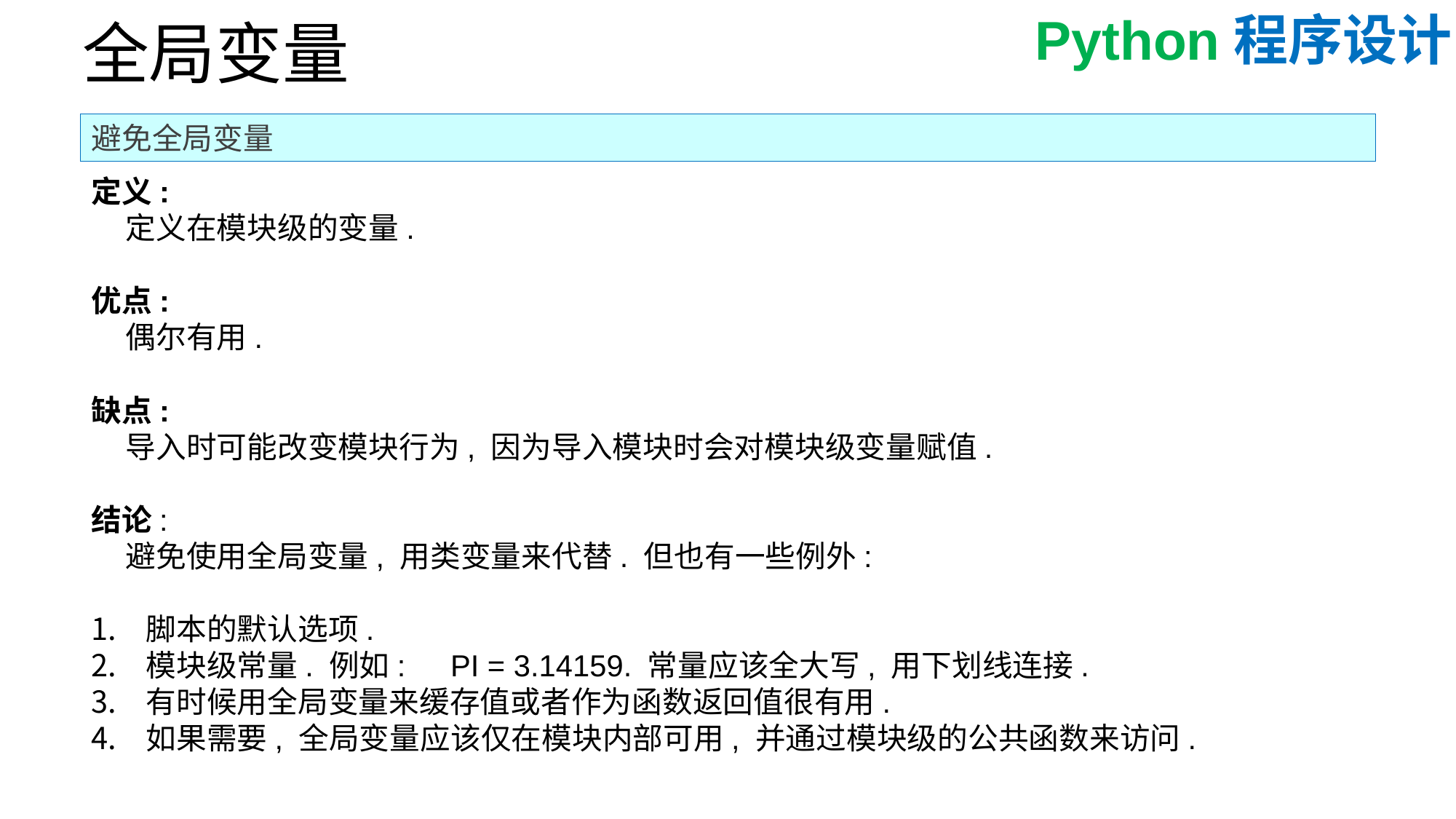

# 全局变量
避免全局变量
定义:
    定义在模块级的变量.

优点:
    偶尔有用.

缺点:
    导入时可能改变模块行为, 因为导入模块时会对模块级变量赋值.

结论:
    避免使用全局变量, 用类变量来代替. 但也有一些例外:

脚本的默认选项.
模块级常量. 例如:　PI = 3.14159. 常量应该全大写, 用下划线连接.
有时候用全局变量来缓存值或者作为函数返回值很有用.
如果需要, 全局变量应该仅在模块内部可用, 并通过模块级的公共函数来访问.
7